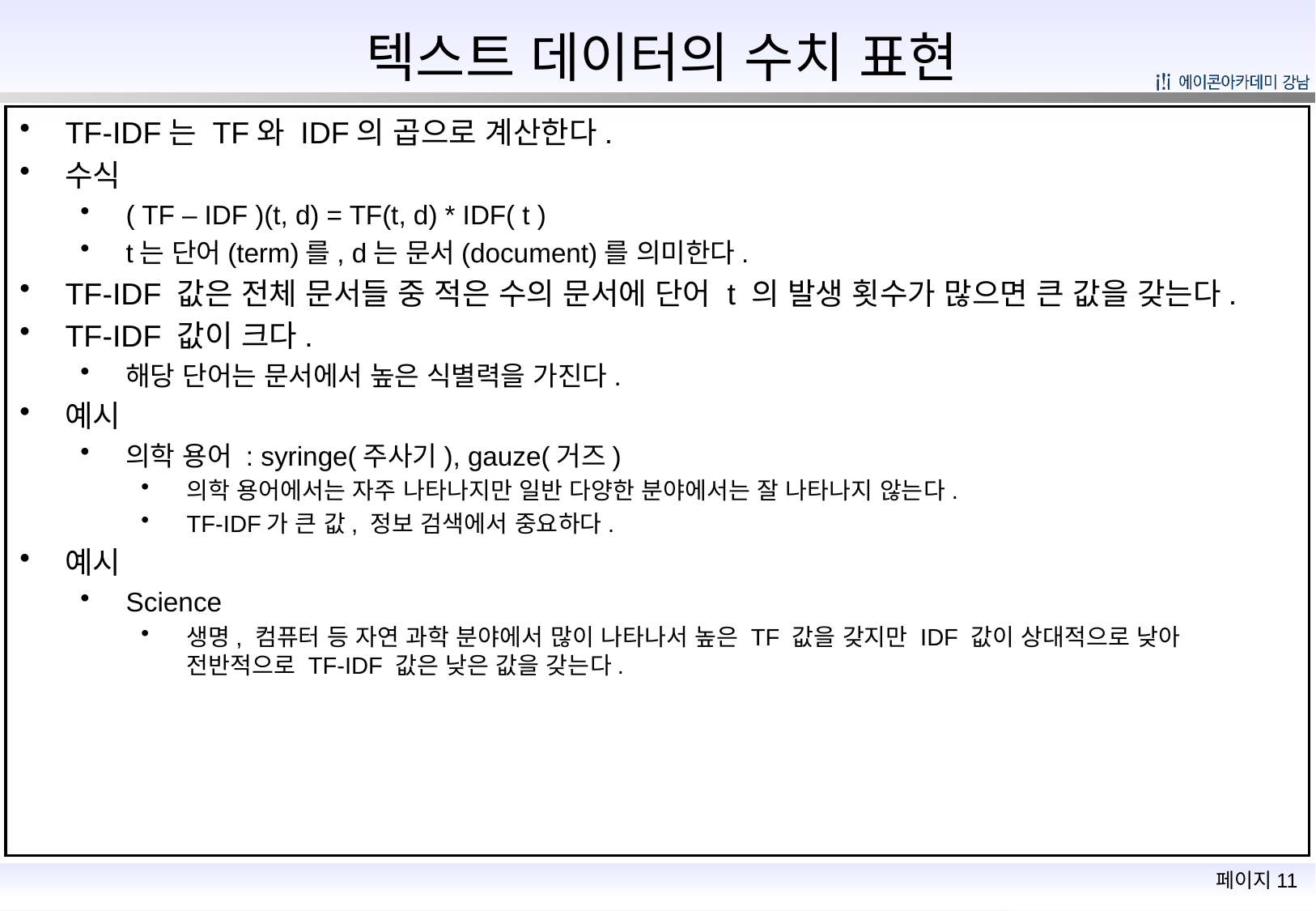

# 텍스트 데이터의 수치 표현
TF-IDF는 TF와 IDF의 곱으로 계산한다.
수식
( TF – IDF )(t, d) = TF(t, d) * IDF( t )
t는 단어(term)를, d는 문서(document)를 의미한다.
TF-IDF 값은 전체 문서들 중 적은 수의 문서에 단어 t 의 발생 횟수가 많으면 큰 값을 갖는다.
TF-IDF 값이 크다.
해당 단어는 문서에서 높은 식별력을 가진다.
예시
의학 용어 : syringe(주사기), gauze(거즈)
의학 용어에서는 자주 나타나지만 일반 다양한 분야에서는 잘 나타나지 않는다.
TF-IDF가 큰 값, 정보 검색에서 중요하다.
예시
Science
생명, 컴퓨터 등 자연 과학 분야에서 많이 나타나서 높은 TF 값을 갖지만 IDF 값이 상대적으로 낮아 전반적으로 TF-IDF 값은 낮은 값을 갖는다.